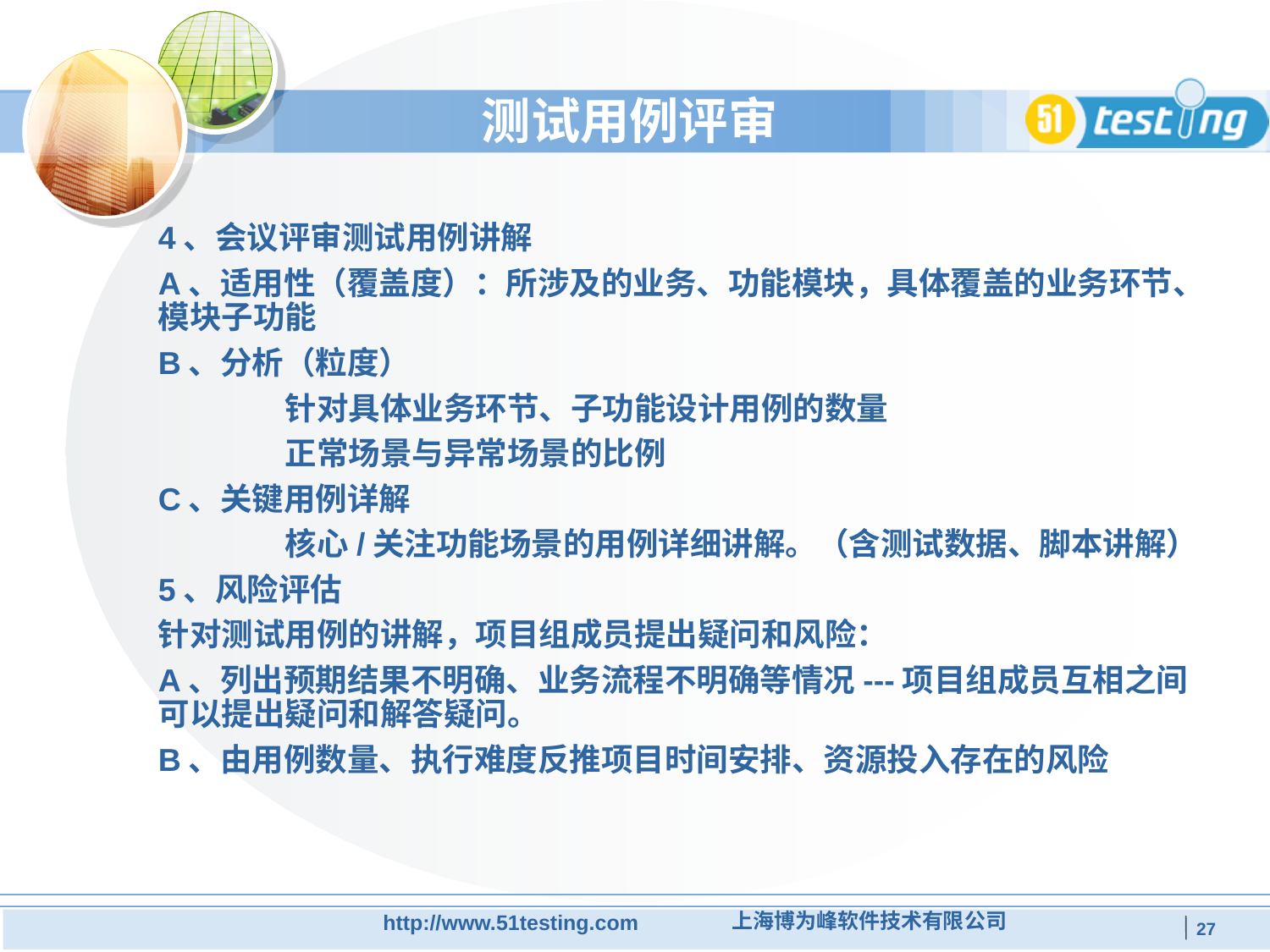

# 测试用例评审
4、会议评审测试用例讲解
A、适用性（覆盖度）：所涉及的业务、功能模块，具体覆盖的业务环节、模块子功能
B、分析（粒度）
	针对具体业务环节、子功能设计用例的数量
	正常场景与异常场景的比例
C、关键用例详解
	核心/关注功能场景的用例详细讲解。（含测试数据、脚本讲解）
5、风险评估
针对测试用例的讲解，项目组成员提出疑问和风险：
A、列出预期结果不明确、业务流程不明确等情况---项目组成员互相之间可以提出疑问和解答疑问。
B、由用例数量、执行难度反推项目时间安排、资源投入存在的风险